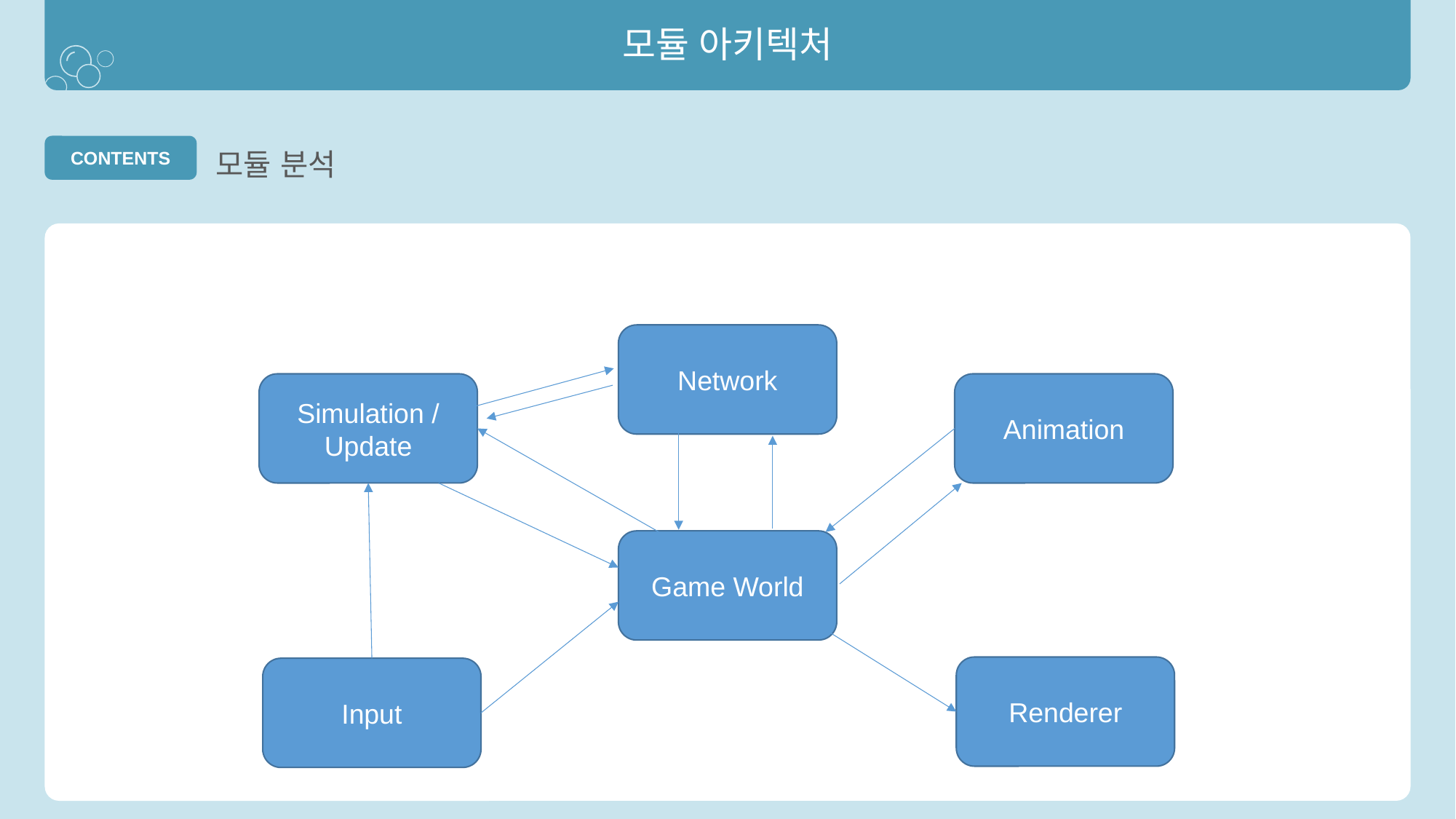

모듈 아키텍처

모듈 분석
CONTENTS
ㄴ
Network
Simulation / Update
Animation
Game World
Renderer
Input